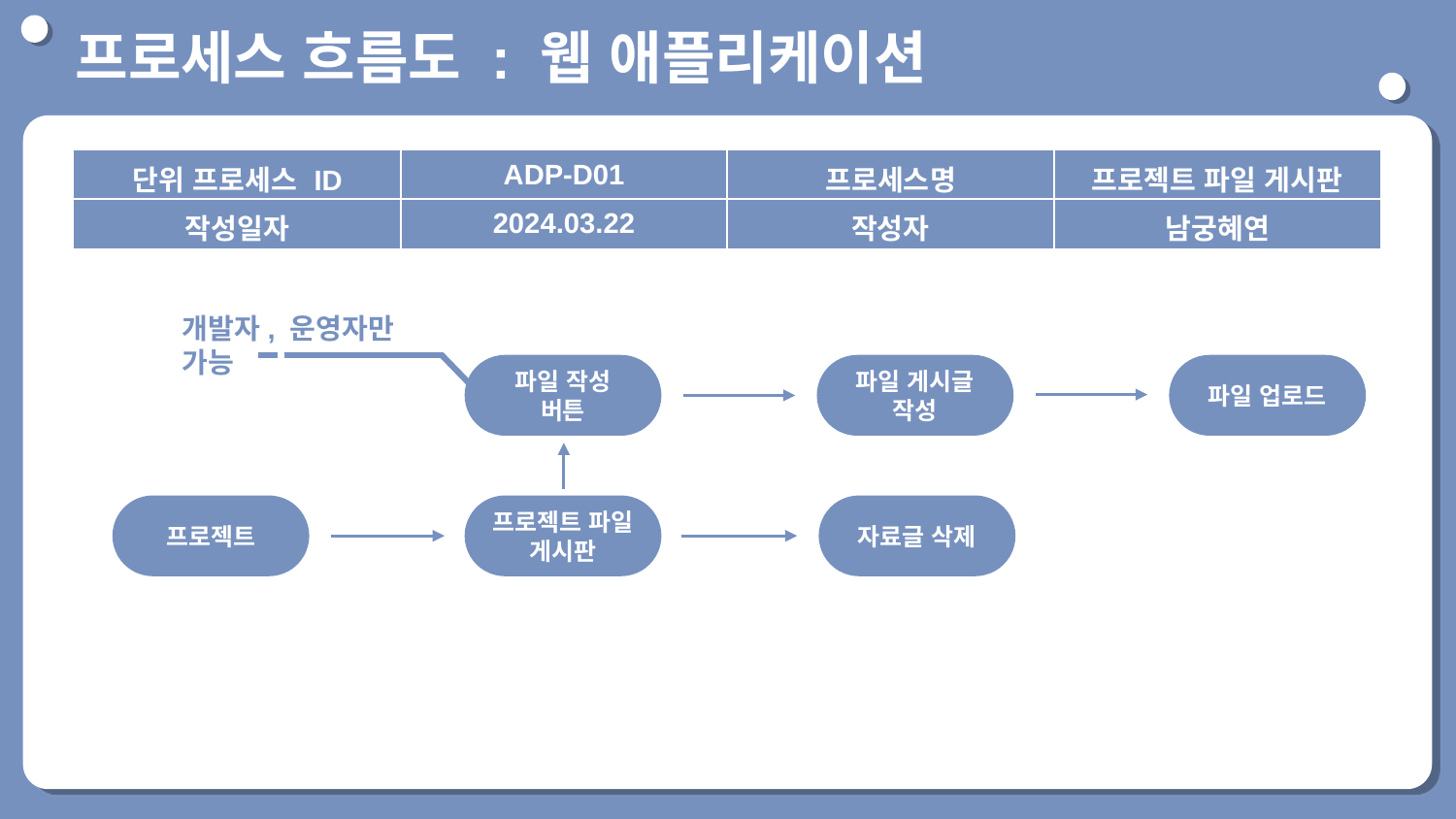

프로세스 흐름도 : 웹 애플리케이션

단위 프로세스 ID
| 단위 프로세스 ID | ADP-D01 | 프로세스명 | 프로젝트 파일 게시판 |
| --- | --- | --- | --- |
| 작성일자 | 2024.03.22 | 작성자 | 남궁혜연 |
개발자, 운영자만 가능
파일 작성 버튼
파일 게시글 작성
파일 업로드
자료글 삭제
프로젝트
프로젝트 파일 게시판